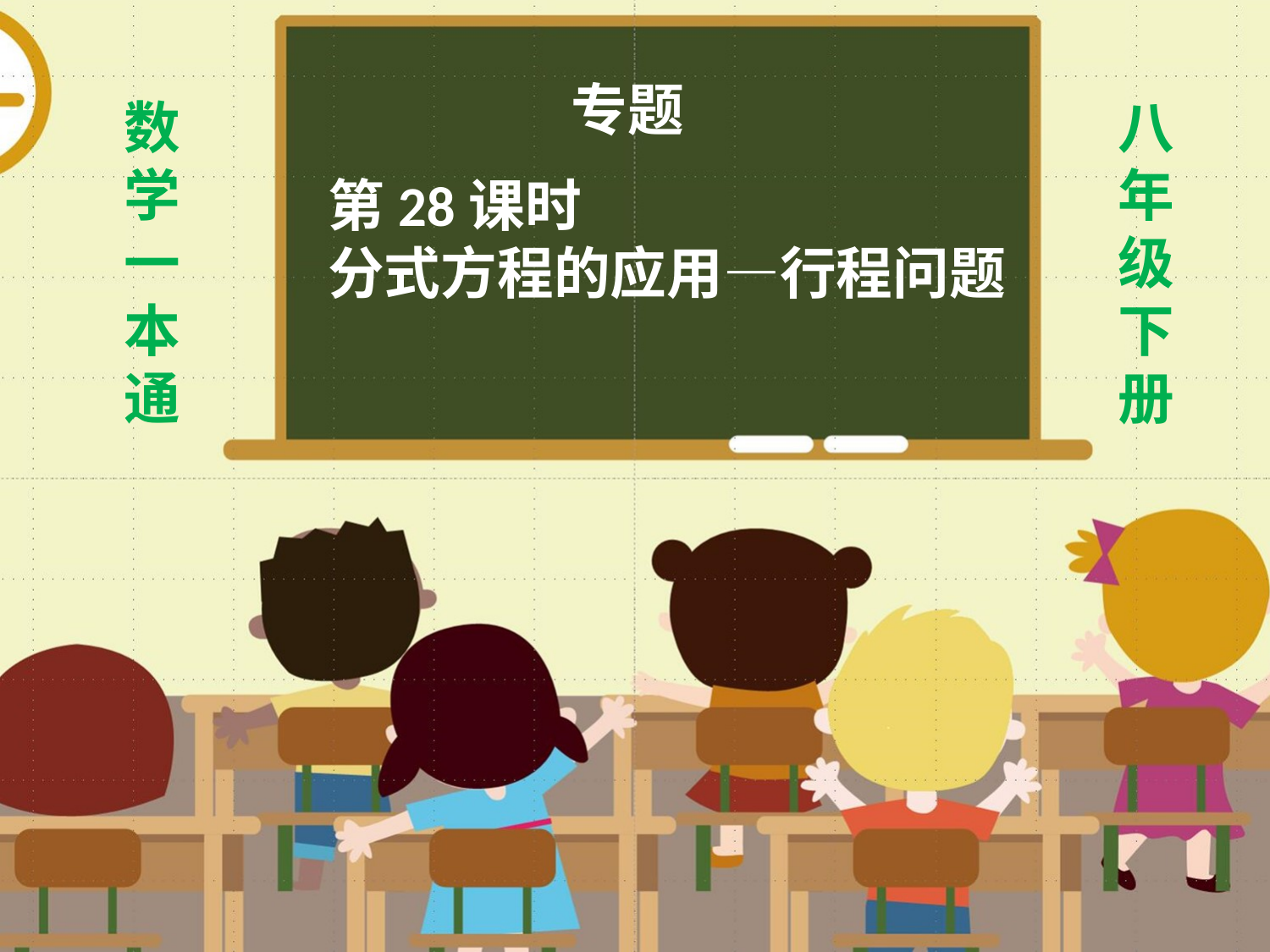

专题
数
学
一
本
通
八年级下册
第28课时
分式方程的应用—行程问题